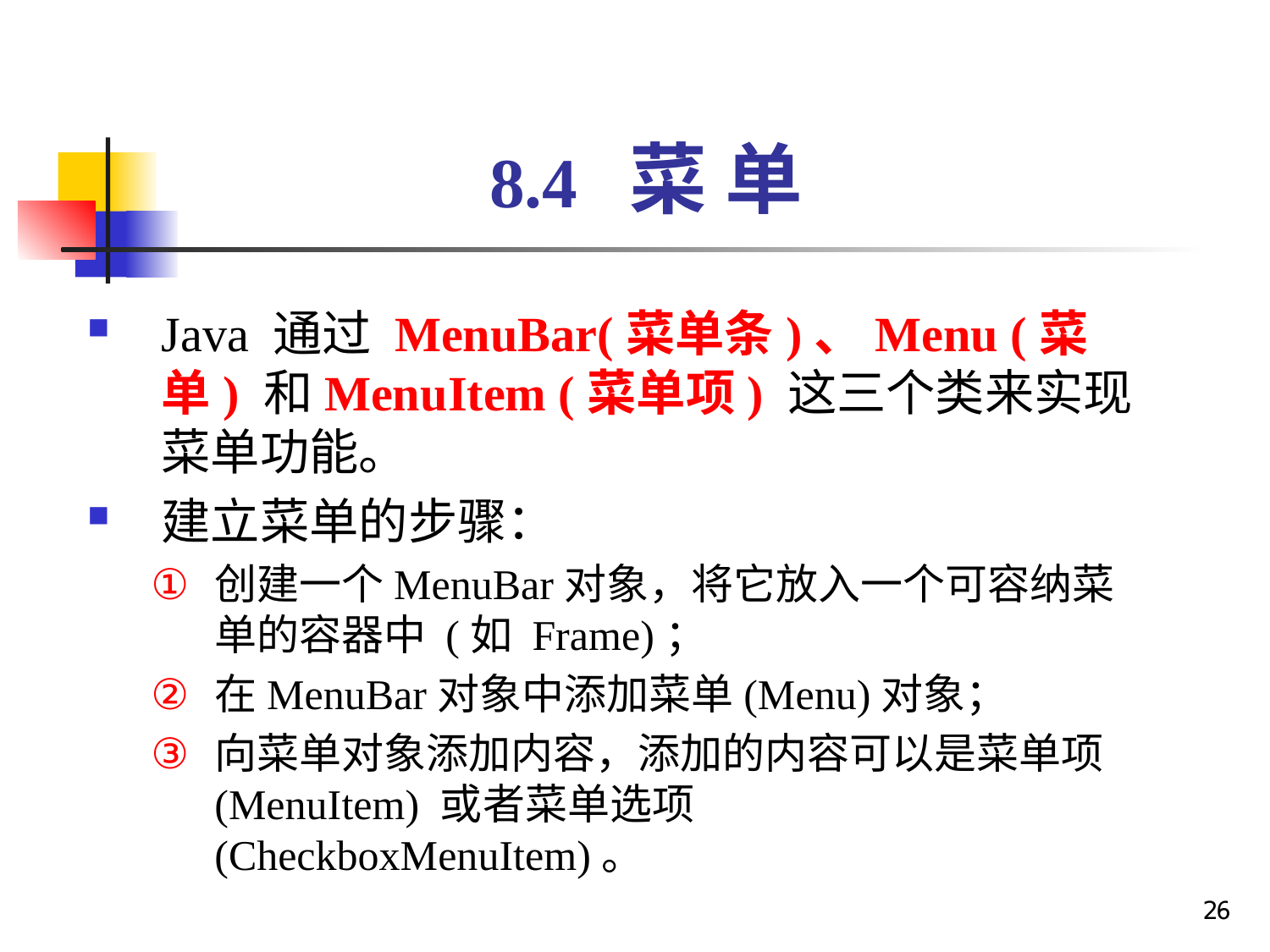

# 8.4  菜 单
Java 通过 MenuBar(菜单条)、Menu (菜单) 和MenuItem (菜单项) 这三个类来实现菜单功能。
建立菜单的步骤：
创建一个MenuBar对象，将它放入一个可容纳菜单的容器中 (如 Frame)；
在MenuBar对象中添加菜单(Menu)对象；
向菜单对象添加内容，添加的内容可以是菜单项(MenuItem) 或者菜单选项 (CheckboxMenuItem)。
26